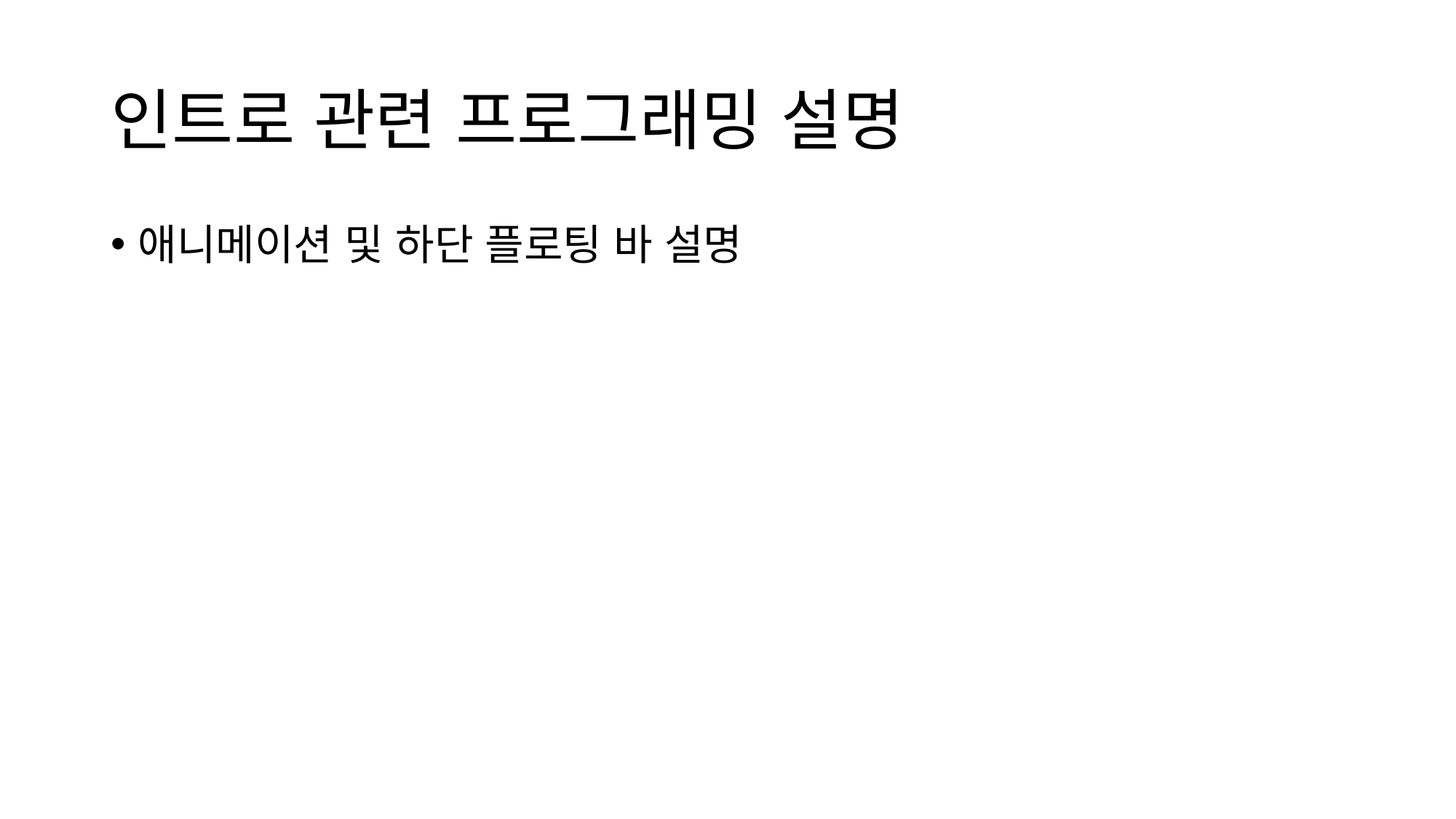

# 인트로 관련 프로그래밍 설명
애니메이션 및 하단 플로팅 바 설명